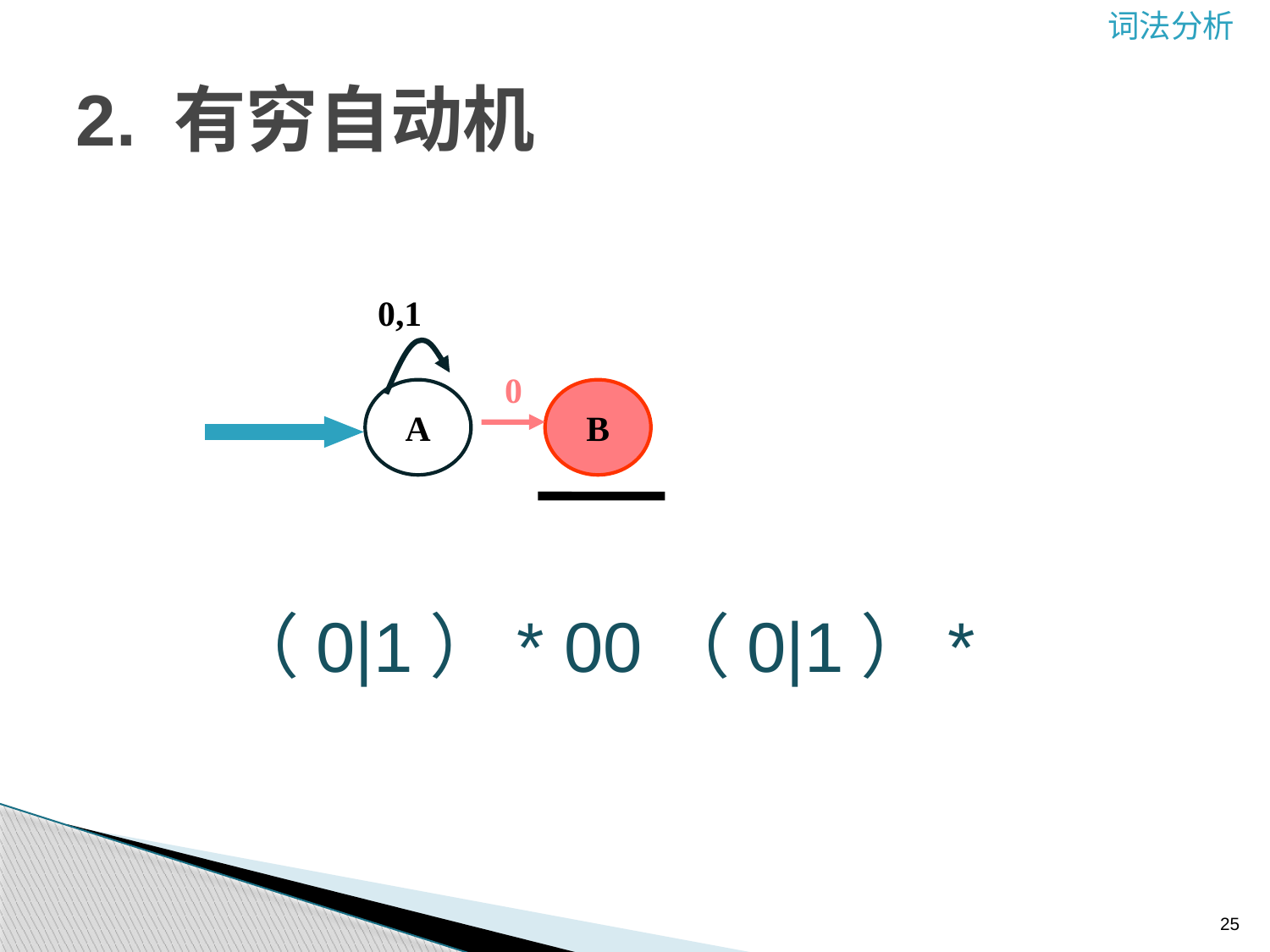

2. 有穷自动机
0,1

0
A
B

（0|1）* 00（0|1）*
25